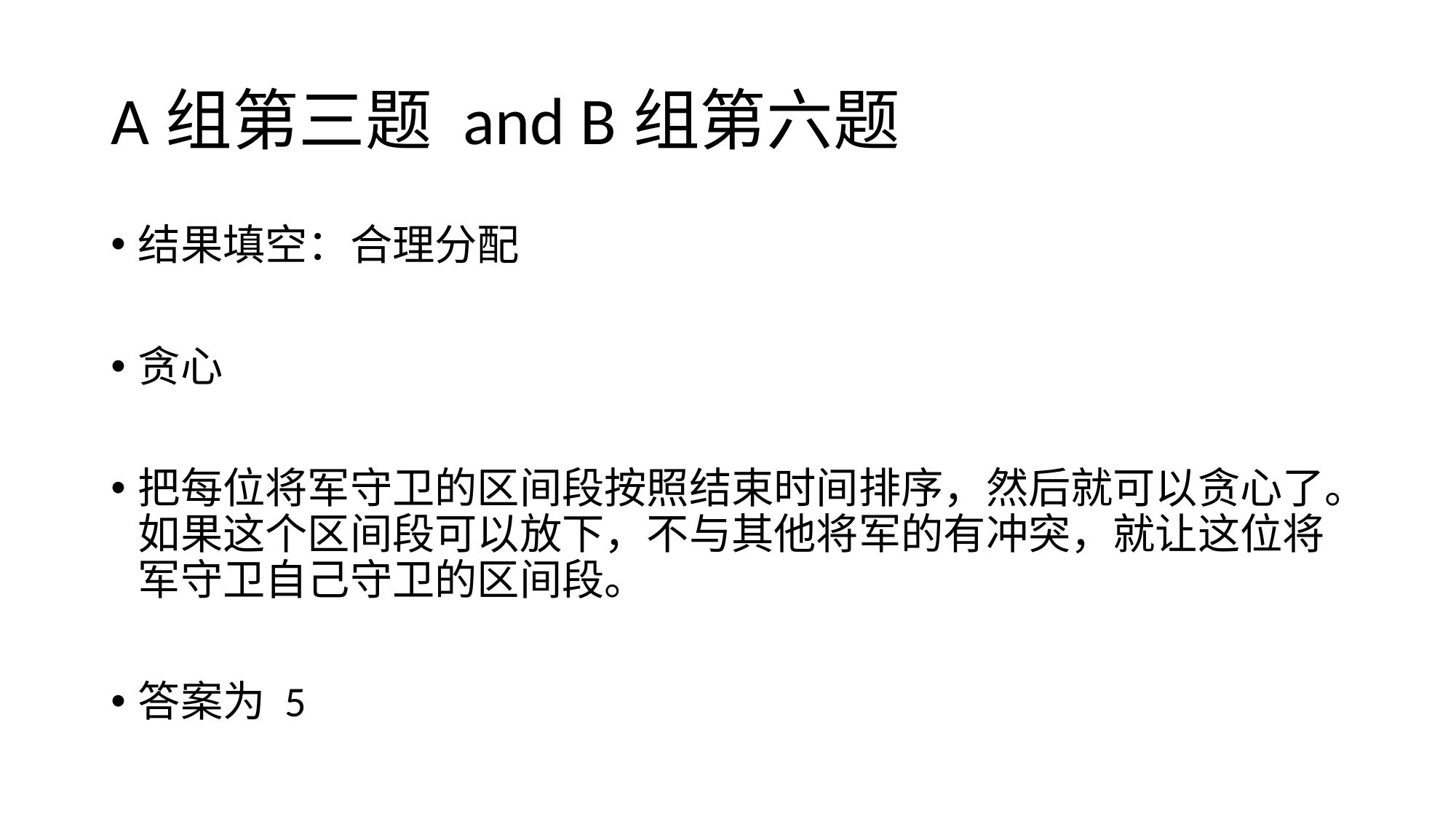

# A组第三题 and B组第六题
结果填空：合理分配

贪心

把每位将军守卫的区间段按照结束时间排序，然后就可以贪心了。如果这个区间段可以放下，不与其他将军的有冲突，就让这位将军守卫自己守卫的区间段。

答案为 5